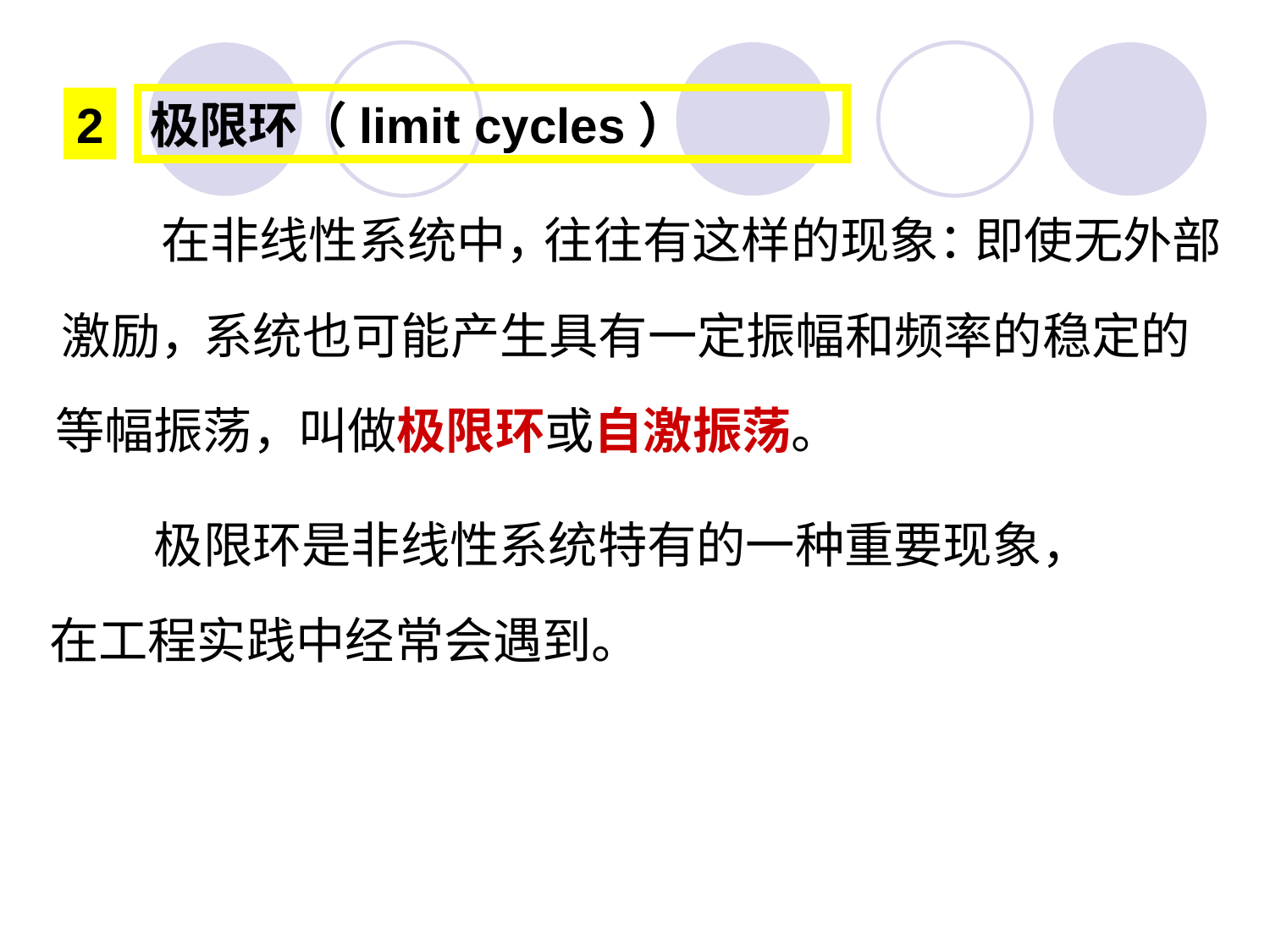

极限环（limit cycles）
2
即使无外部
激励，
在非线性系统中，
往往有这样的现象：
系统也可能产生具有一定振幅和频率的稳定的
等幅振荡，
叫做极限环或自激振荡。
极限环是非线性系统特有的一种重要现象，
在工程实践中经常会遇到。
8